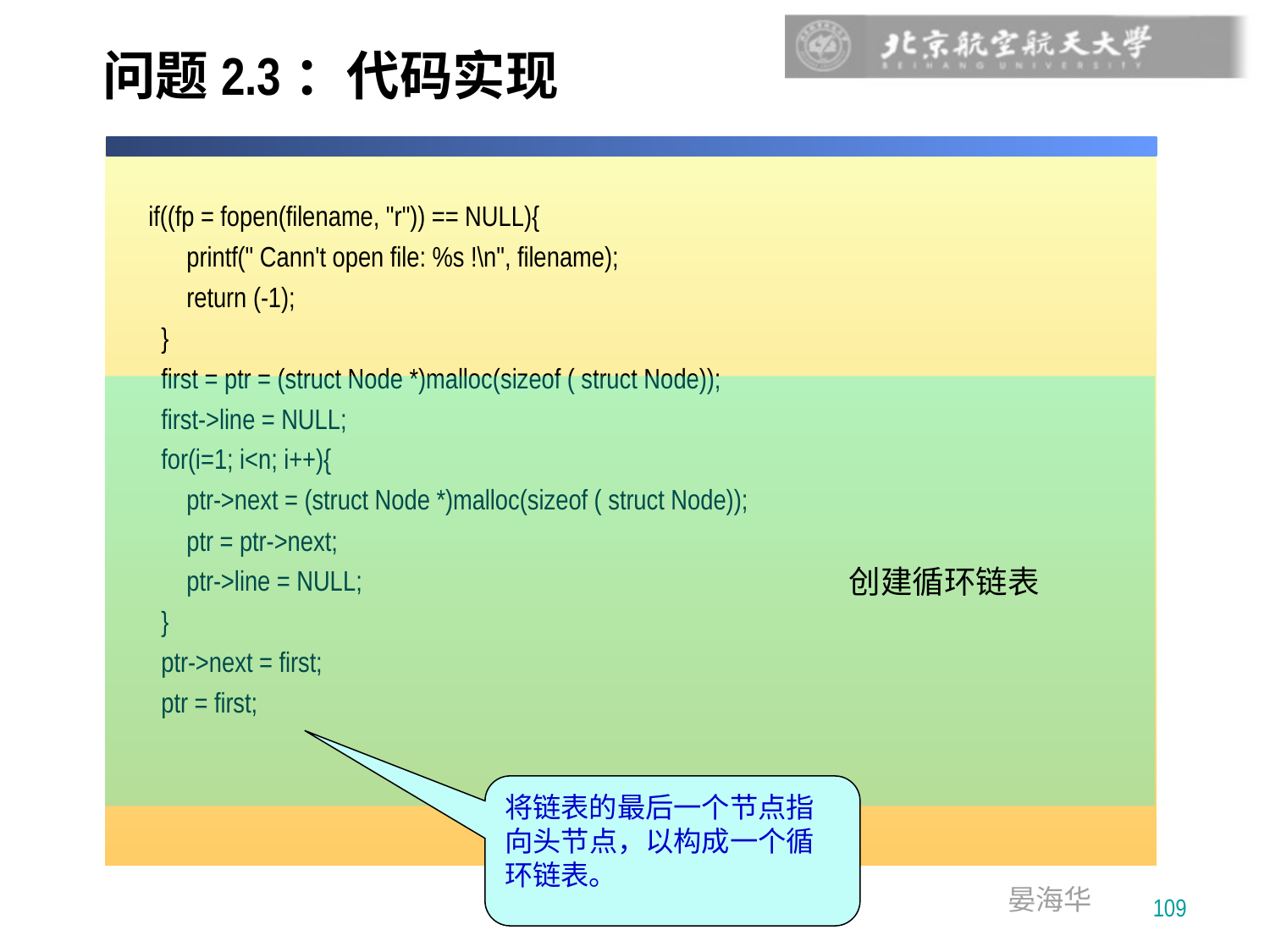

# 问题2.3：代码实现
if((fp = fopen(filename, "r")) == NULL){
      printf(" Cann't open file: %s !\n", filename);
      return (-1);
  }
  first = ptr = (struct Node *)malloc(sizeof ( struct Node));
  first->line = NULL;
  for(i=1; i<n; i++){
      ptr->next = (struct Node *)malloc(sizeof ( struct Node));
      ptr = ptr->next;
      ptr->line = NULL;
  }
  ptr->next = first;
  ptr = first;

创建循环链表
将链表的最后一个节点指向头节点，以构成一个循环链表。
109